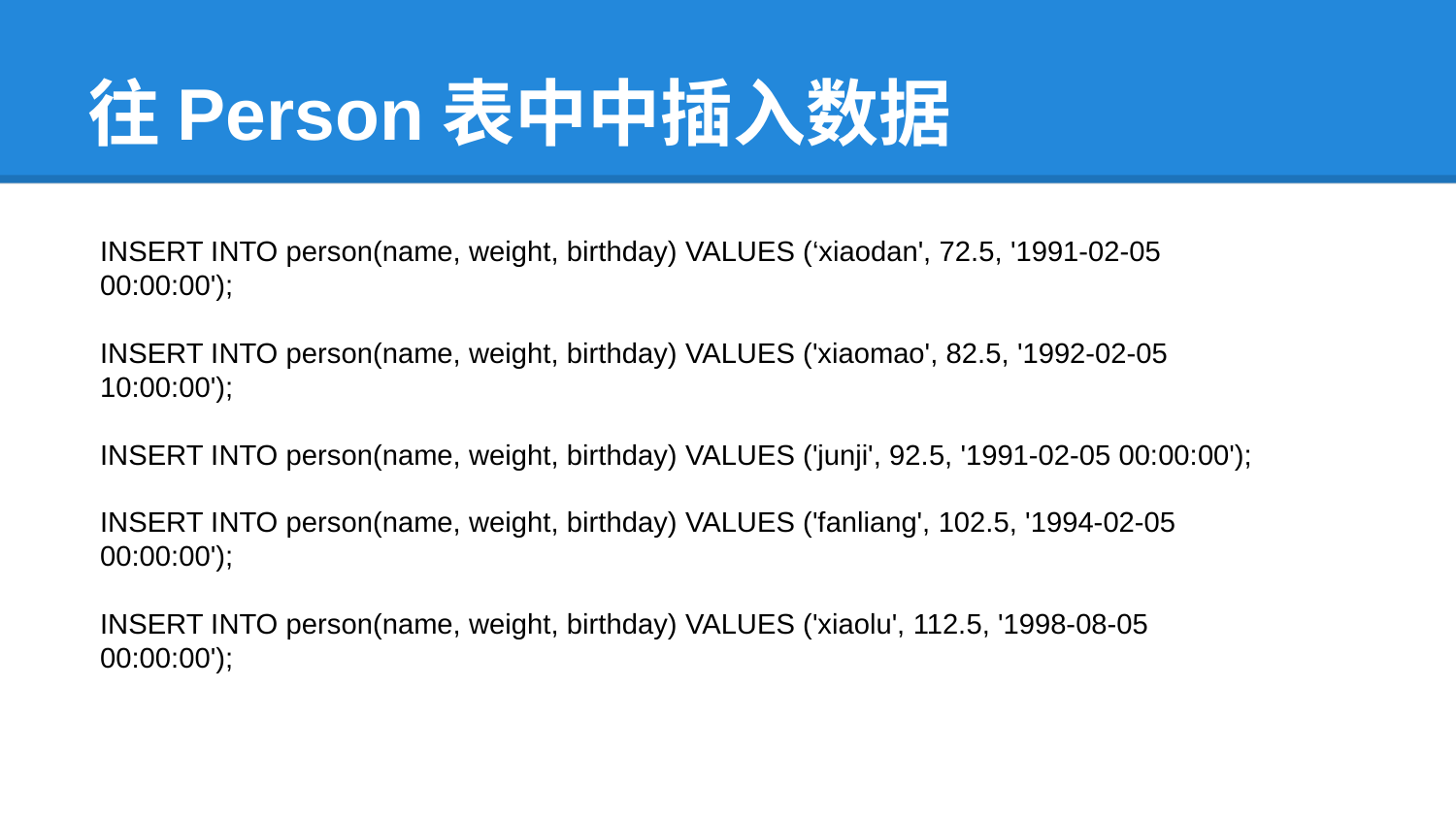

# 往Person表中中插入数据
INSERT INTO person(name, weight, birthday) VALUES (‘xiaodan', 72.5, '1991-02-05 00:00:00');

INSERT INTO person(name, weight, birthday) VALUES ('xiaomao', 82.5, '1992-02-05 10:00:00');

INSERT INTO person(name, weight, birthday) VALUES ('junji', 92.5, '1991-02-05 00:00:00');

INSERT INTO person(name, weight, birthday) VALUES ('fanliang', 102.5, '1994-02-05 00:00:00');

INSERT INTO person(name, weight, birthday) VALUES ('xiaolu', 112.5, '1998-08-05 00:00:00');